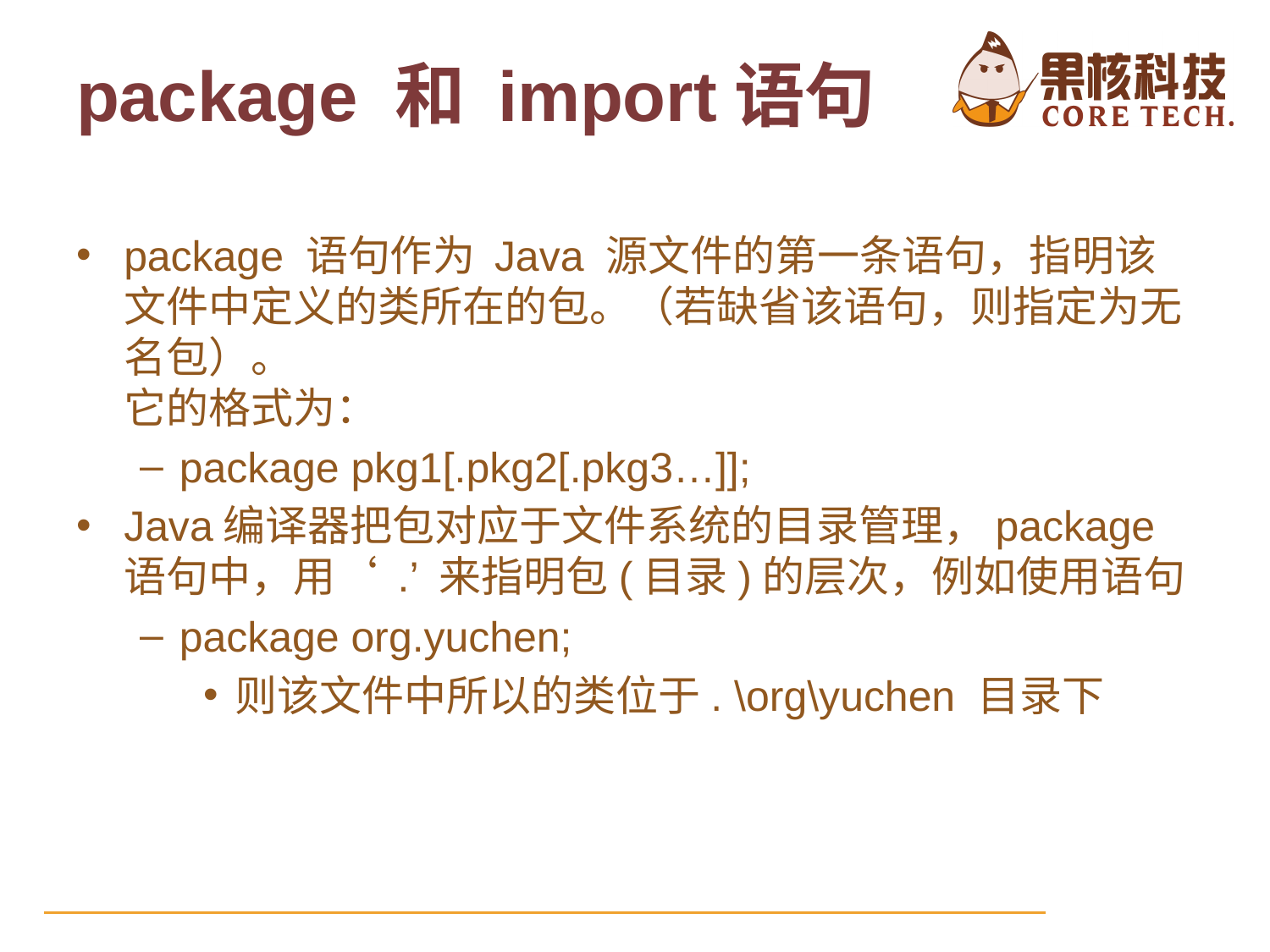

package 和 import语句
package 语句作为 Java 源文件的第一条语句，指明该文件中定义的类所在的包。（若缺省该语句，则指定为无名包）。
它的格式为：
package pkg1[.pkg2[.pkg3…]];
Java编译器把包对应于文件系统的目录管理，package语句中，用‘ .’ 来指明包(目录)的层次，例如使用语句
package org.yuchen;
则该文件中所以的类位于. \org\yuchen 目录下